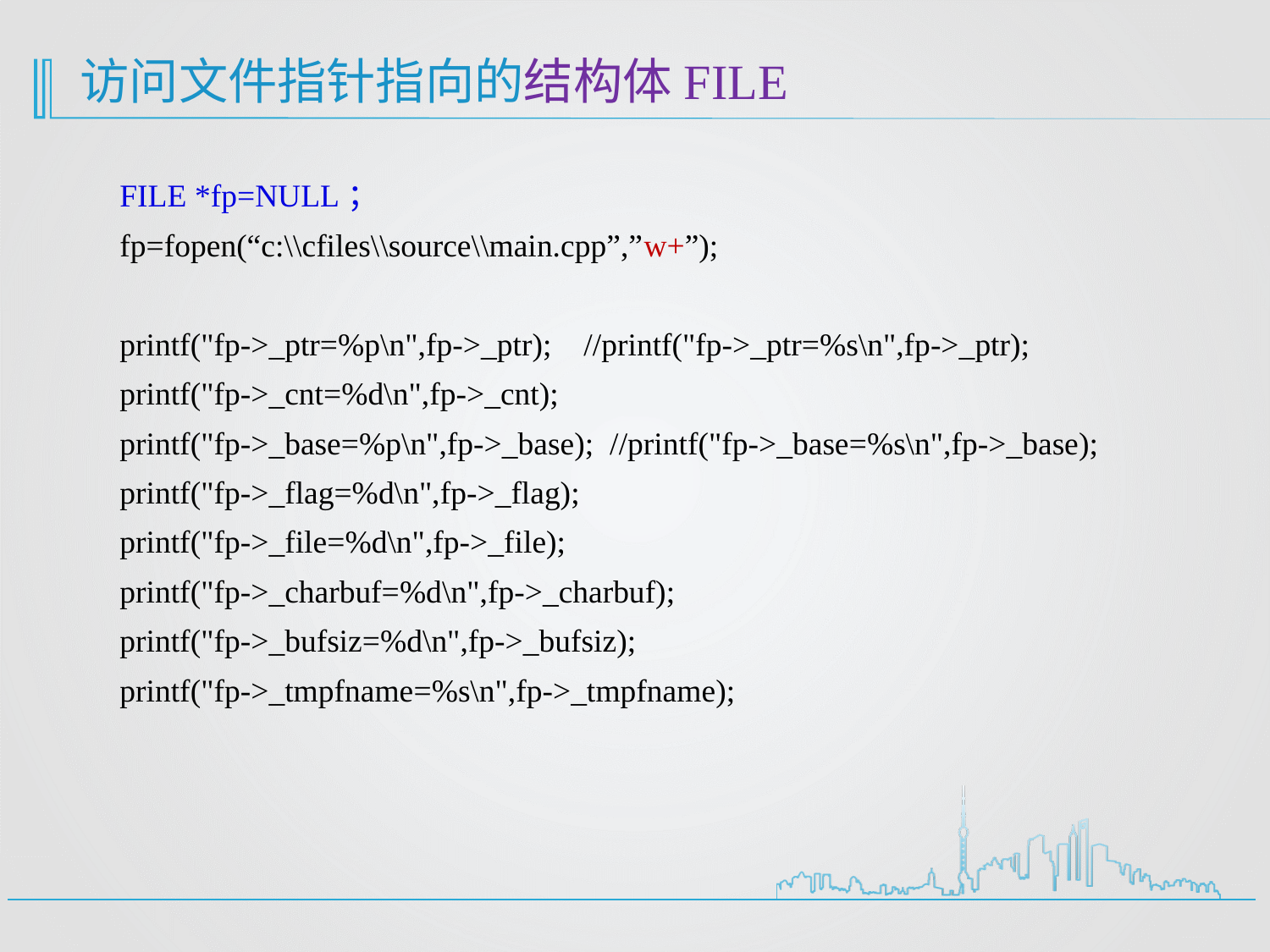

# 访问文件指针指向的结构体FILE
FILE *fp=NULL；
fp=fopen(“c:\\cfiles\\source\\main.cpp”,”w+”);

printf("fp->_ptr=%p\n",fp->_ptr);    //printf("fp->_ptr=%s\n",fp->_ptr);
printf("fp->_cnt=%d\n",fp->_cnt);
printf("fp->_base=%p\n",fp->_base);  //printf("fp->_base=%s\n",fp->_base);
printf("fp->_flag=%d\n",fp->_flag);
printf("fp->_file=%d\n",fp->_file);
printf("fp->_charbuf=%d\n",fp->_charbuf);
printf("fp->_bufsiz=%d\n",fp->_bufsiz);
printf("fp->_tmpfname=%s\n",fp->_tmpfname);